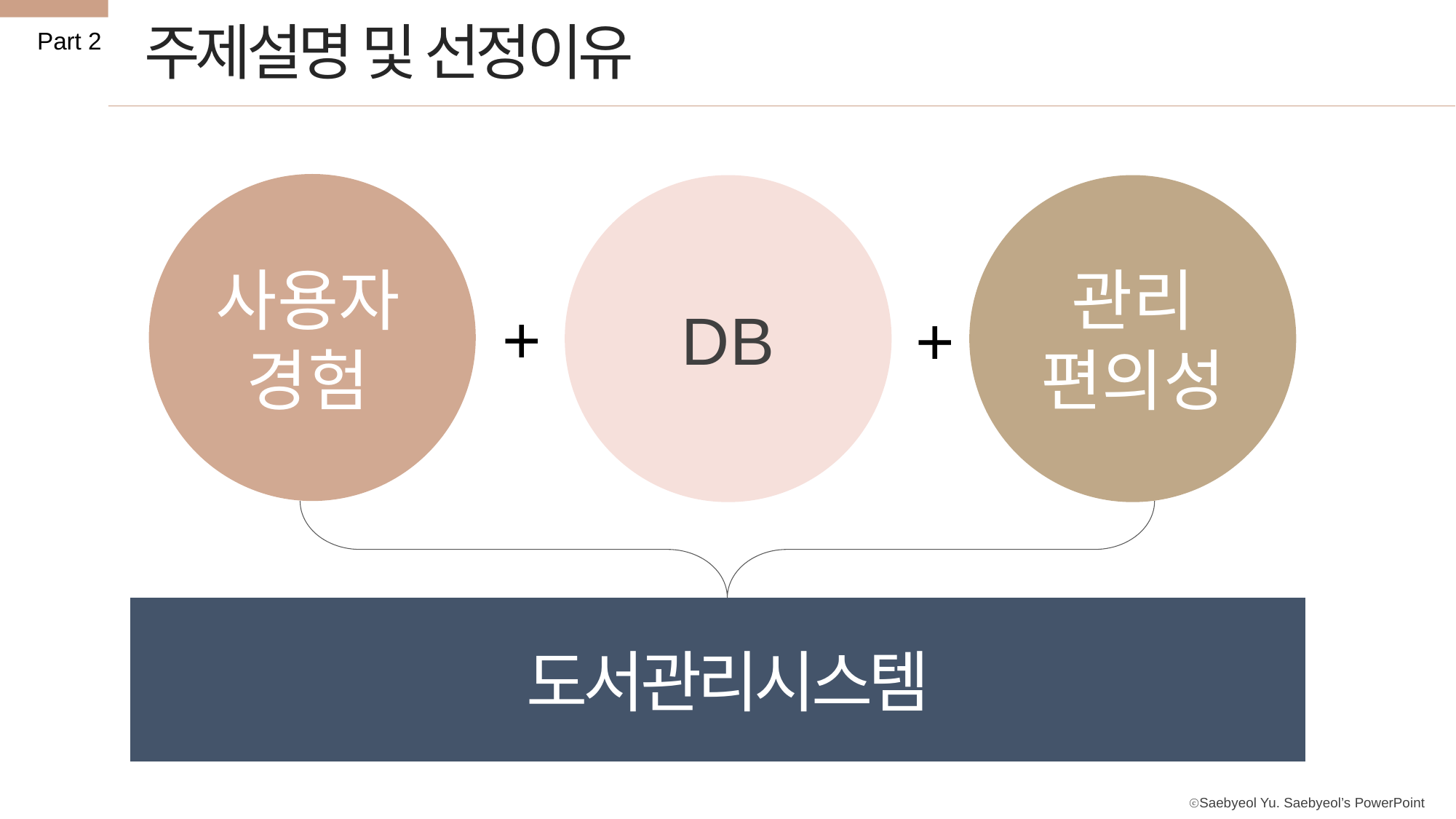

주제설명 및 선정이유
Part 2

사용자
경험

DB

관리
편의성
+
+

도서관리시스템